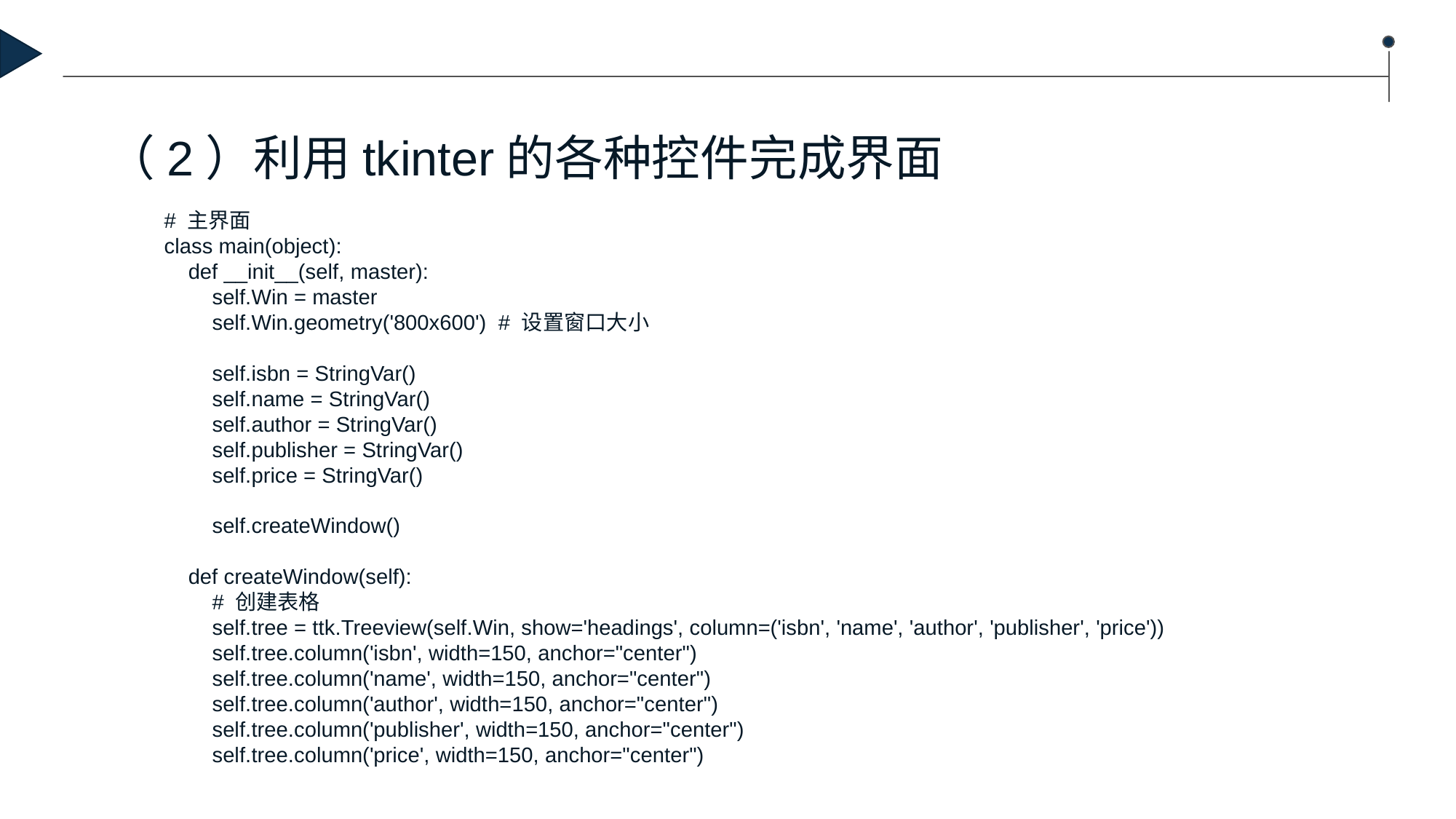

（2）利用tkinter的各种控件完成界面
# 主界面
class main(object):
    def __init__(self, master):
        self.Win = master
        self.Win.geometry('800x600')  # 设置窗口大小

        self.isbn = StringVar()
        self.name = StringVar()
        self.author = StringVar()
        self.publisher = StringVar()
        self.price = StringVar()

        self.createWindow()

    def createWindow(self):
        # 创建表格
        self.tree = ttk.Treeview(self.Win, show='headings', column=('isbn', 'name', 'author', 'publisher', 'price'))
        self.tree.column('isbn', width=150, anchor="center")
        self.tree.column('name', width=150, anchor="center")
        self.tree.column('author', width=150, anchor="center")
        self.tree.column('publisher', width=150, anchor="center")
        self.tree.column('price', width=150, anchor="center")